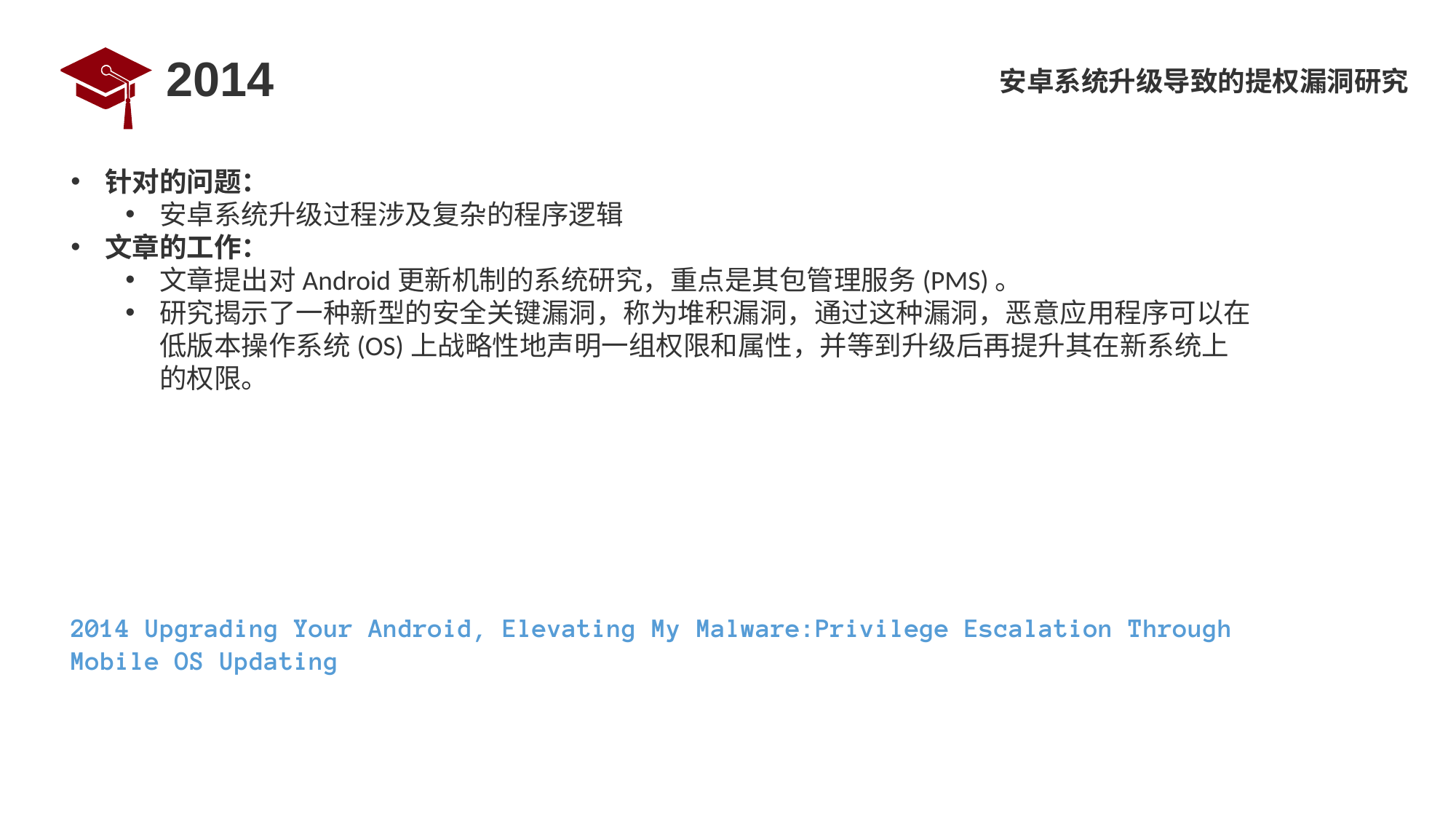

# 2014
安卓系统升级导致的提权漏洞研究
针对的问题：
安卓系统升级过程涉及复杂的程序逻辑
文章的工作：
文章提出对Android更新机制的系统研究，重点是其包管理服务(PMS)。
研究揭示了一种新型的安全关键漏洞，称为堆积漏洞，通过这种漏洞，恶意应用程序可以在低版本操作系统(OS)上战略性地声明一组权限和属性，并等到升级后再提升其在新系统上的权限。
2014 Upgrading Your Android, Elevating My Malware:Privilege Escalation Through Mobile OS Updating